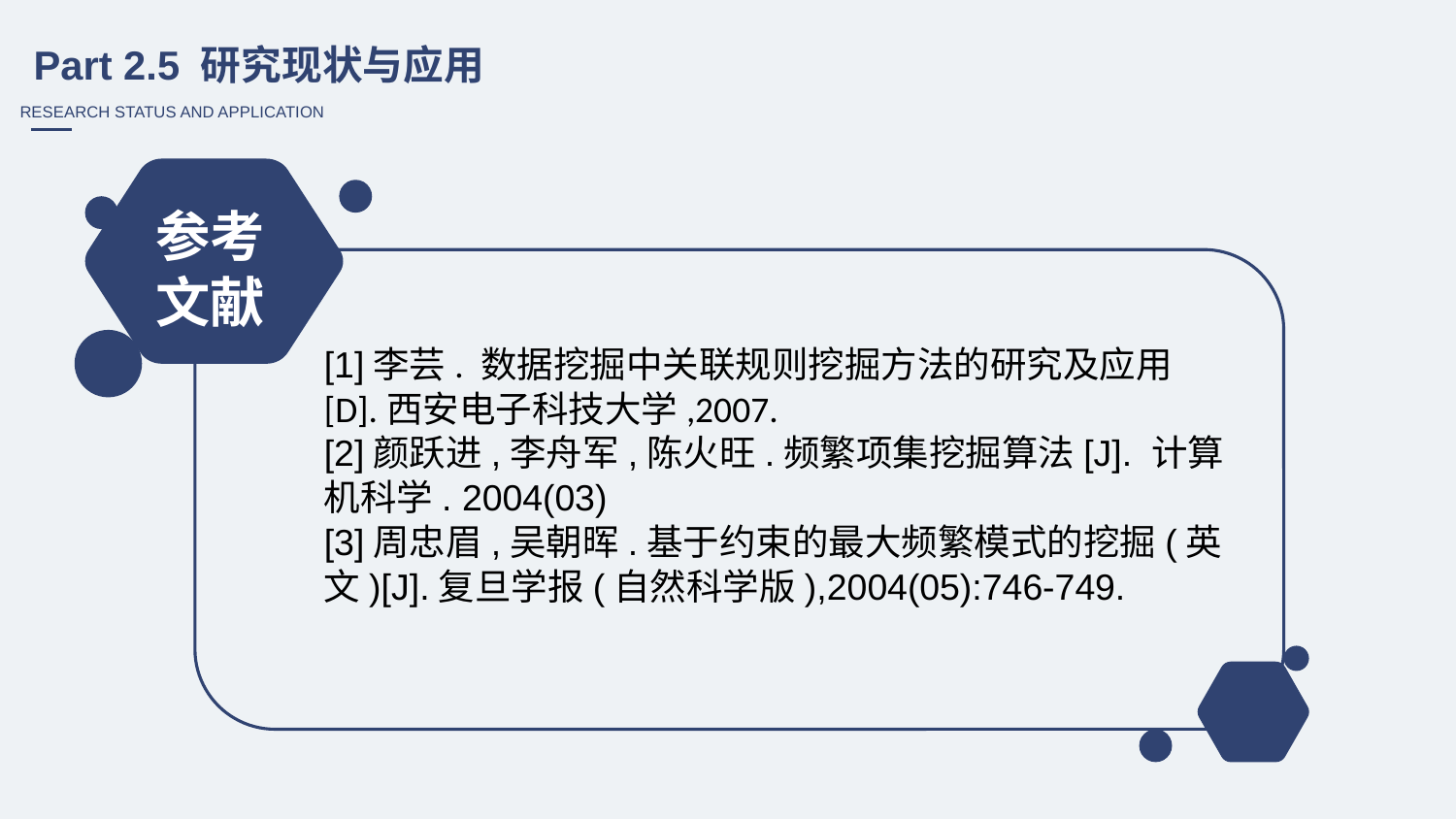

Part 2.5 研究现状与应用
RESEARCH STATUS AND APPLICATION

参考文献

[1]李芸. 数据挖掘中关联规则挖掘方法的研究及应用[D].西安电子科技大学,2007.
[2]颜跃进,李舟军,陈火旺.频繁项集挖掘算法[J]. 计算机科学. 2004(03)
[3]周忠眉,吴朝晖.基于约束的最大频繁模式的挖掘(英文)[J].复旦学报(自然科学版),2004(05):746-749.